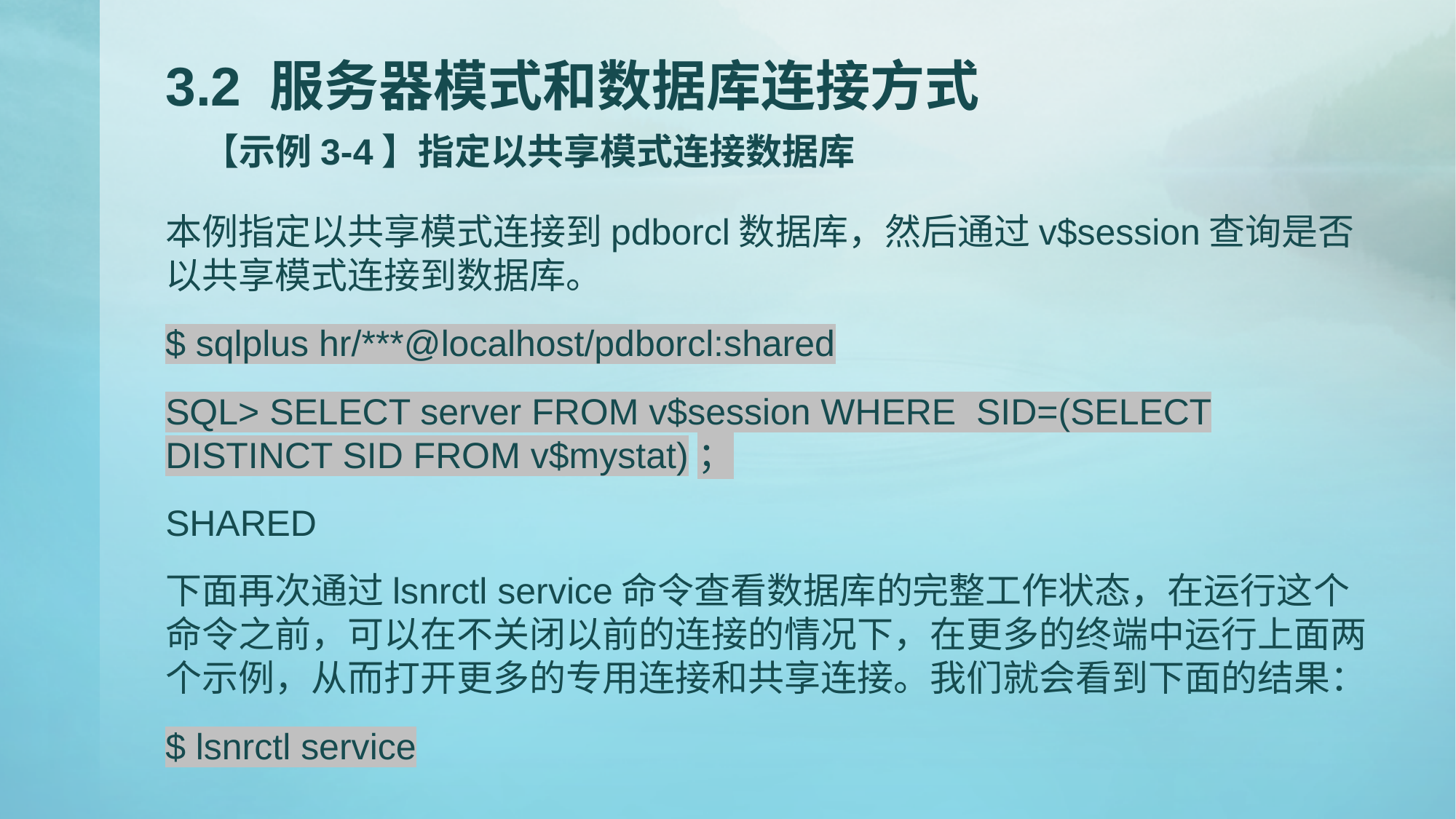

# 3.2 服务器模式和数据库连接方式 【示例3-4】指定以共享模式连接数据库
本例指定以共享模式连接到pdborcl数据库，然后通过v$session查询是否以共享模式连接到数据库。
$ sqlplus hr/***@localhost/pdborcl:shared
SQL> SELECT server FROM v$session WHERE  SID=(SELECT DISTINCT SID FROM v$mystat)；
SHARED
下面再次通过lsnrctl service命令查看数据库的完整工作状态，在运行这个命令之前，可以在不关闭以前的连接的情况下，在更多的终端中运行上面两个示例，从而打开更多的专用连接和共享连接。我们就会看到下面的结果：
$ lsnrctl service
…